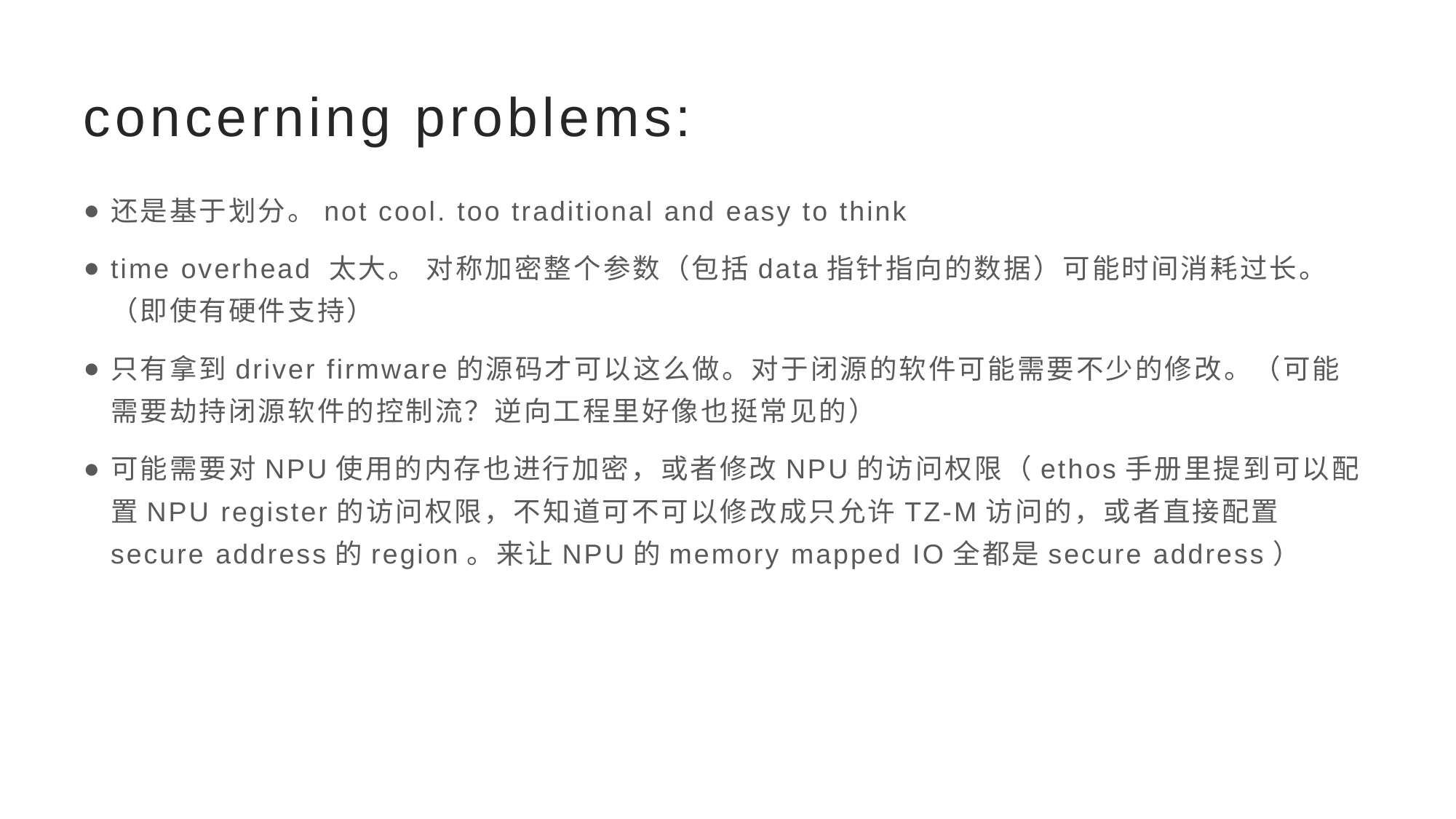

# concerning problems:
还是基于划分。not cool. too traditional and easy to think
time overhead 太大。 对称加密整个参数（包括data指针指向的数据）可能时间消耗过长。（即使有硬件支持）
只有拿到driver firmware的源码才可以这么做。对于闭源的软件可能需要不少的修改。（可能需要劫持闭源软件的控制流？逆向工程里好像也挺常见的）
可能需要对NPU使用的内存也进行加密，或者修改NPU的访问权限（ethos手册里提到可以配置NPU register的访问权限，不知道可不可以修改成只允许TZ-M访问的，或者直接配置secure address的region。来让NPU的memory mapped IO全都是secure address）